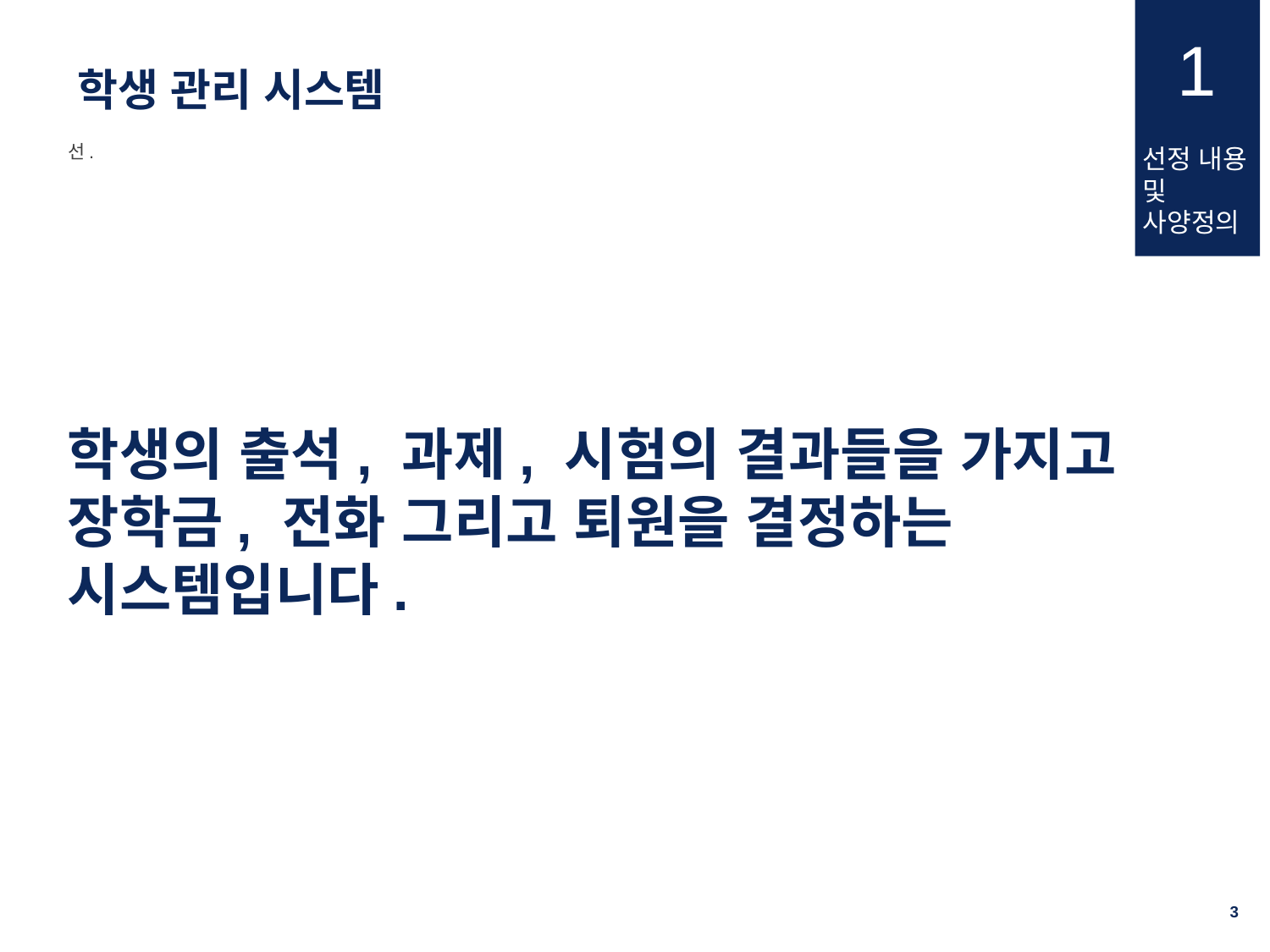

1
학생 관리 시스템
선.
선정 내용 및 사양정의
학생의 출석, 과제, 시험의 결과들을 가지고
장학금, 전화 그리고 퇴원을 결정하는 시스템입니다.
3